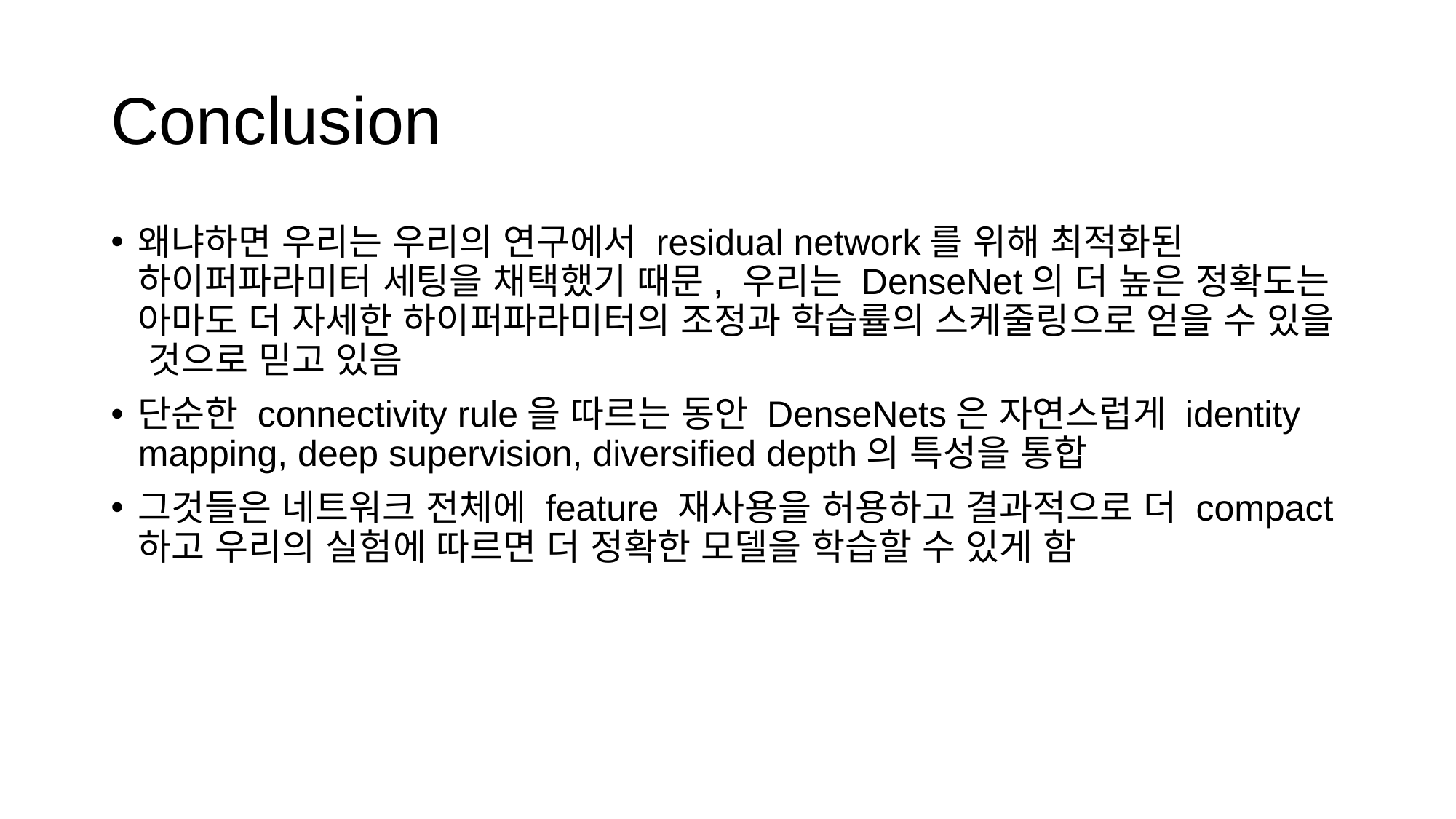

# Conclusion
왜냐하면 우리는 우리의 연구에서 residual network를 위해 최적화된 하이퍼파라미터 세팅을 채택했기 때문, 우리는 DenseNet의 더 높은 정확도는 아마도 더 자세한 하이퍼파라미터의 조정과 학습률의 스케줄링으로 얻을 수 있을  것으로 믿고 있음
단순한 connectivity rule을 따르는 동안 DenseNets은 자연스럽게 identity mapping, deep supervision, diversified depth의 특성을 통합
그것들은 네트워크 전체에 feature 재사용을 허용하고 결과적으로 더 compact하고 우리의 실험에 따르면 더 정확한 모델을 학습할 수 있게 함